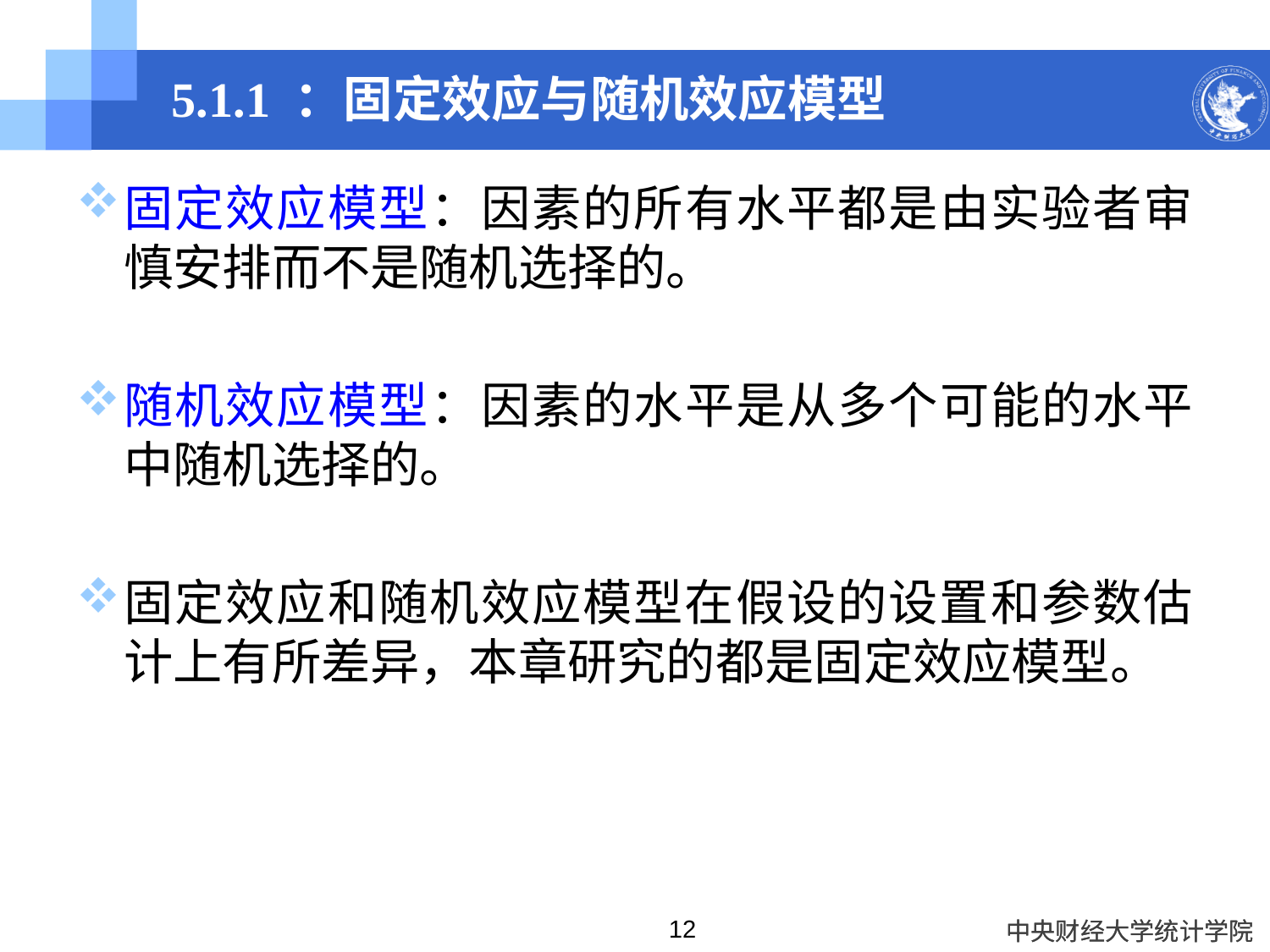

# 5.1.1 ：固定效应与随机效应模型
固定效应模型：因素的所有水平都是由实验者审慎安排而不是随机选择的。

随机效应模型：因素的水平是从多个可能的水平中随机选择的。

固定效应和随机效应模型在假设的设置和参数估计上有所差异，本章研究的都是固定效应模型。
12